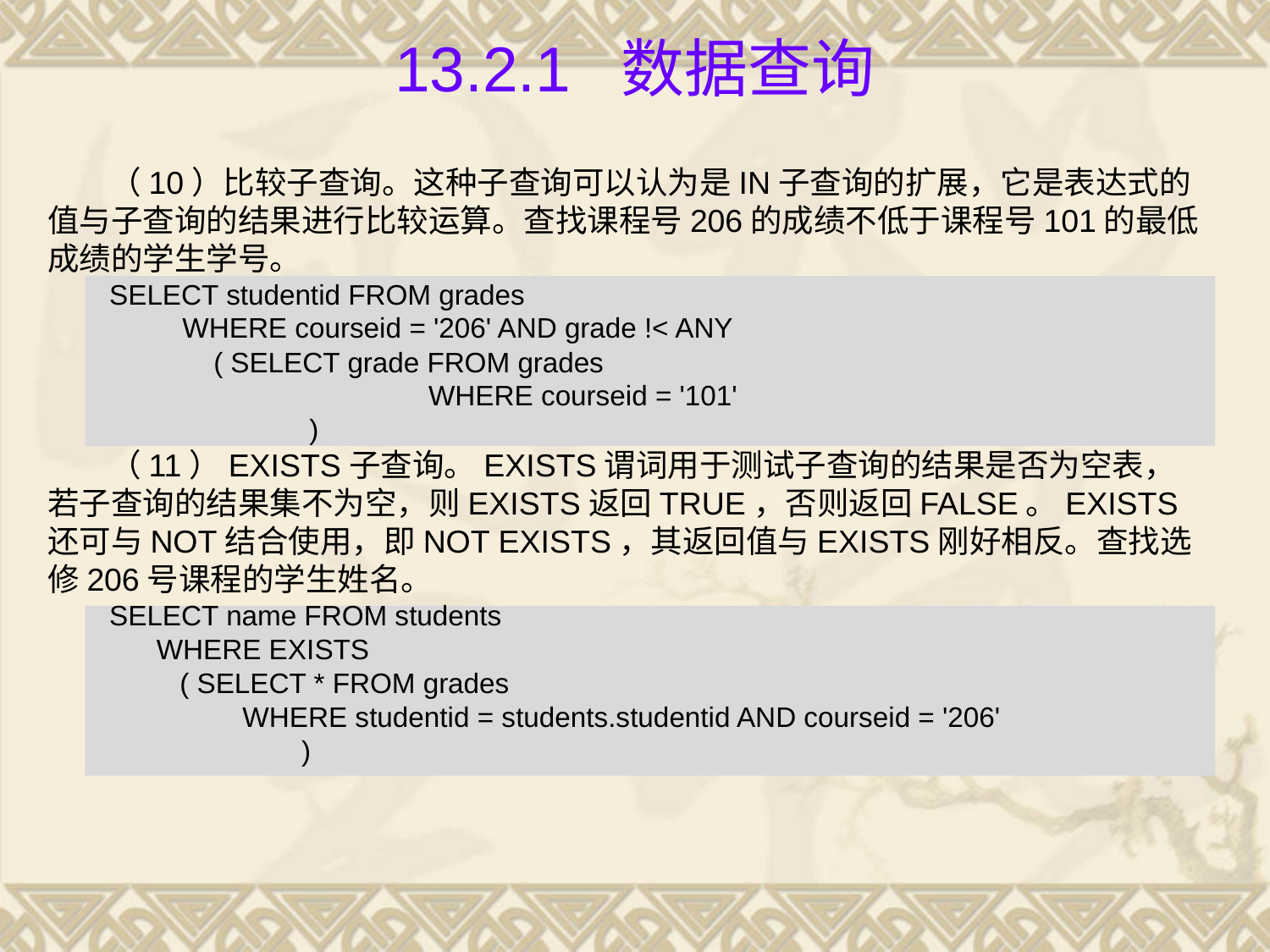

# 13.2.1  数据查询
（10）比较子查询。这种子查询可以认为是IN子查询的扩展，它是表达式的值与子查询的结果进行比较运算。查找课程号206的成绩不低于课程号101的最低成绩的学生学号。
SELECT studentid FROM grades
	 WHERE courseid = '206' AND grade !< ANY
	     ( SELECT grade FROM grades
          		WHERE courseid = '101'
		 )
（11）EXISTS子查询。EXISTS谓词用于测试子查询的结果是否为空表，若子查询的结果集不为空，则EXISTS返回TRUE，否则返回FALSE。EXISTS还可与NOT结合使用，即NOT EXISTS，其返回值与EXISTS刚好相反。查找选修206号课程的学生姓名。
SELECT name FROM students
      WHERE EXISTS
         ( SELECT * FROM grades
                 WHERE studentid = students.studentid AND courseid = '206'
		)